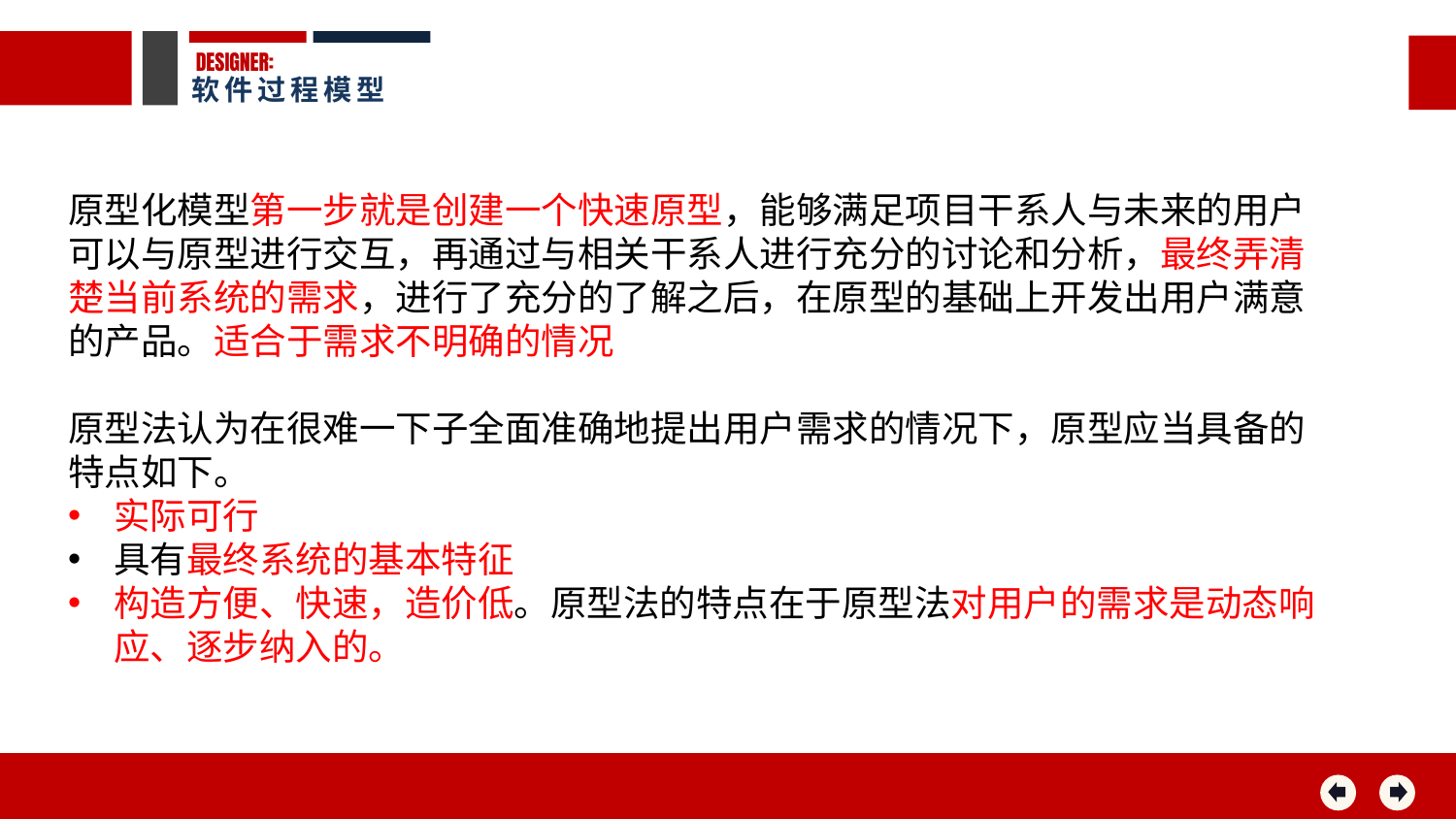

DESIGNER:
软件过程模型
原型化模型第一步就是创建一个快速原型，能够满足项目干系人与未来的用户可以与原型进行交互，再通过与相关干系人进行充分的讨论和分析，最终弄清楚当前系统的需求，进行了充分的了解之后，在原型的基础上开发出用户满意的产品。适合于需求不明确的情况

原型法认为在很难一下子全面准确地提出用户需求的情况下，原型应当具备的特点如下。
实际可行
具有最终系统的基本特征
构造方便、快速，造价低。原型法的特点在于原型法对用户的需求是动态响应、逐步纳入的。